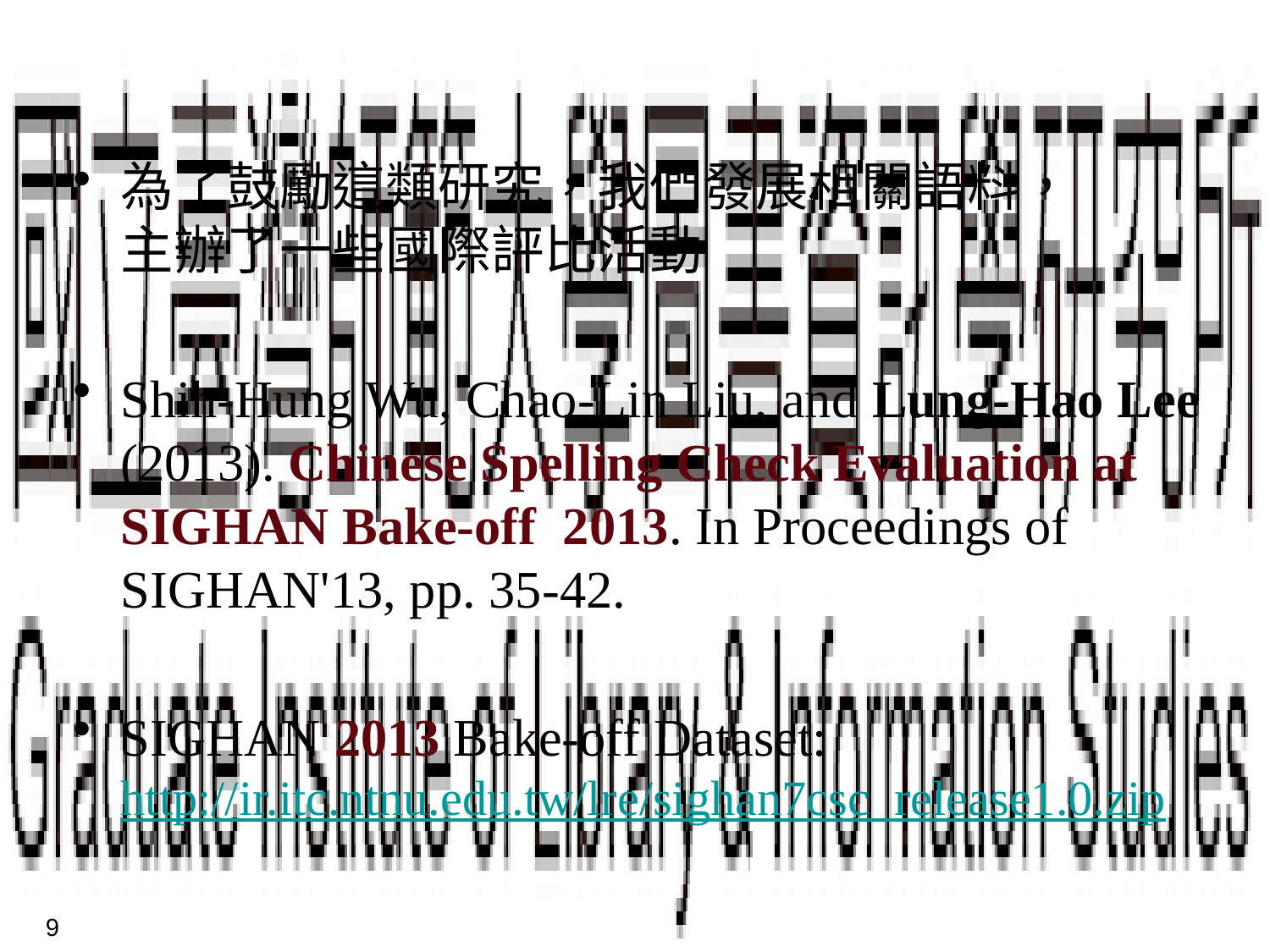

#
為了鼓勵這類研究，我們發展相關語料，
主辦了一些國際評比活動

Shih-Hung Wu, Chao-Lin Liu, and Lung-Hao Lee (2013). Chinese Spelling Check Evaluation at SIGHAN Bake-off  2013. In Proceedings of SIGHAN'13, pp. 35-42.

SIGHAN 2013 Bake-off Dataset:  http://ir.itc.ntnu.edu.tw/lre/sighan7csc_release1.0.zip
9